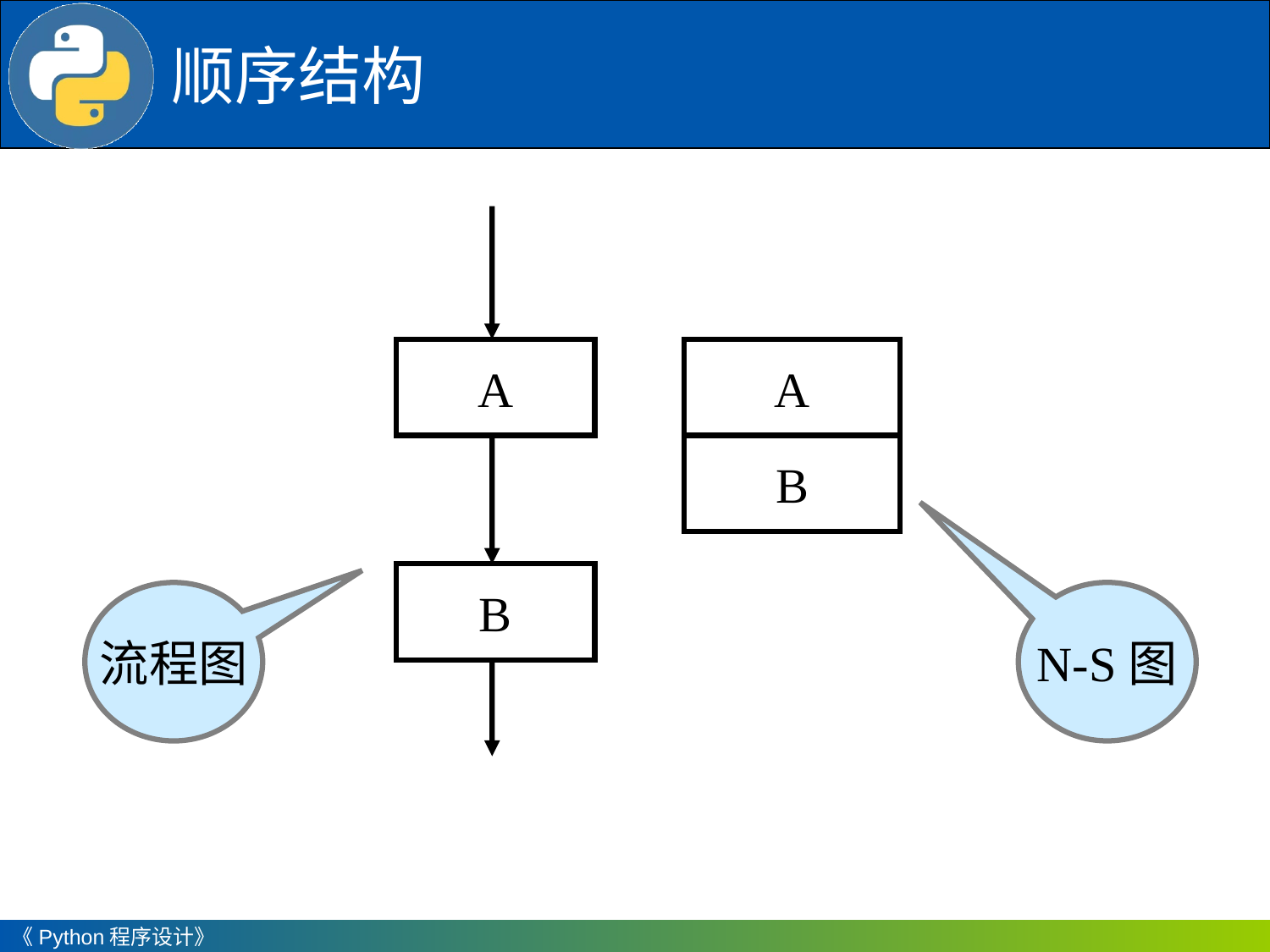

顺序结构

A
A

B
B
流程图
N-S图